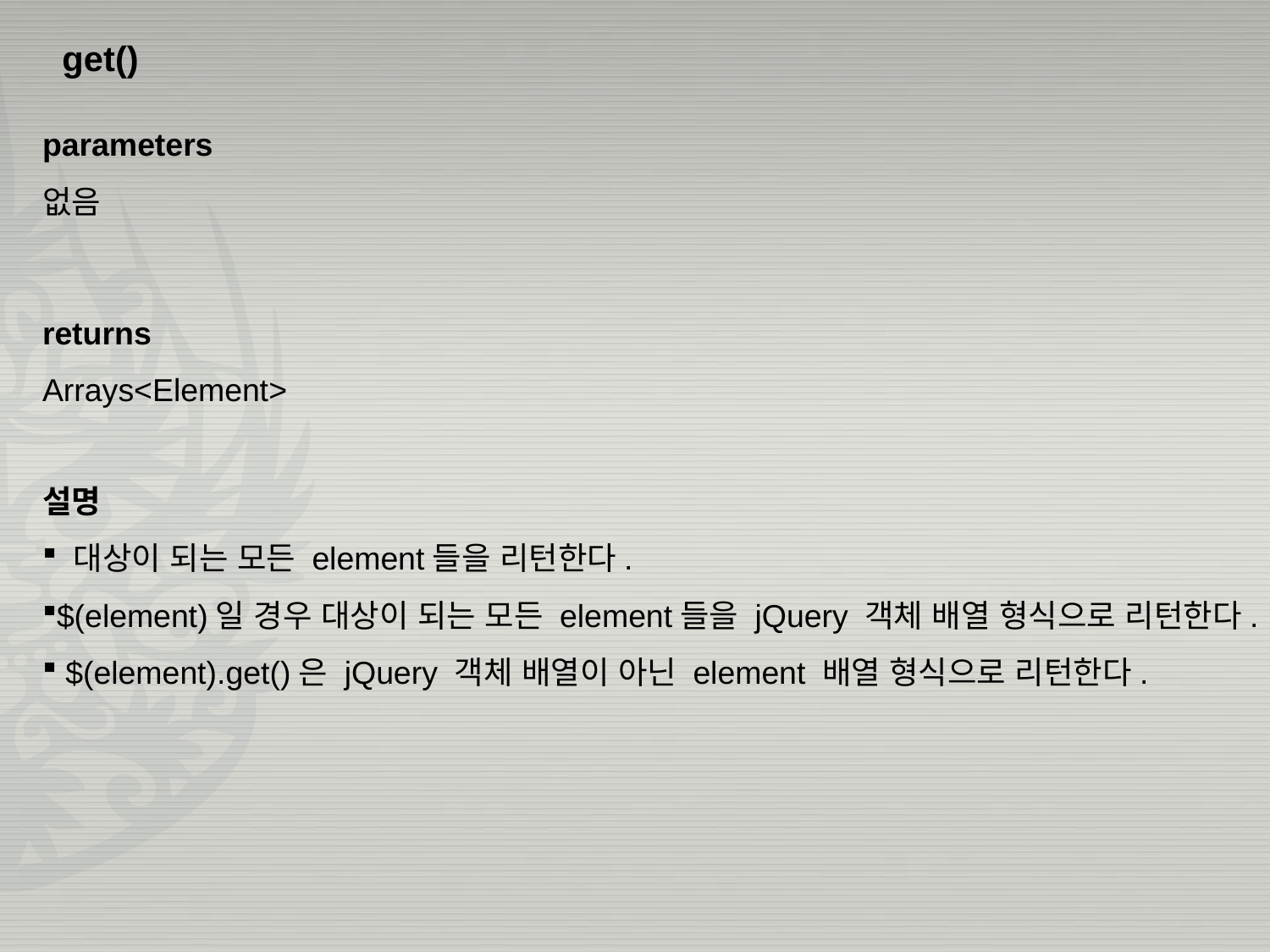

get()
parameters
없음
returns
Arrays<Element>
설명
 대상이 되는 모든 element들을 리턴한다.
$(element)일 경우 대상이 되는 모든 element들을 jQuery 객체 배열 형식으로 리턴한다.
 $(element).get()은 jQuery 객체 배열이 아닌 element 배열 형식으로 리턴한다.